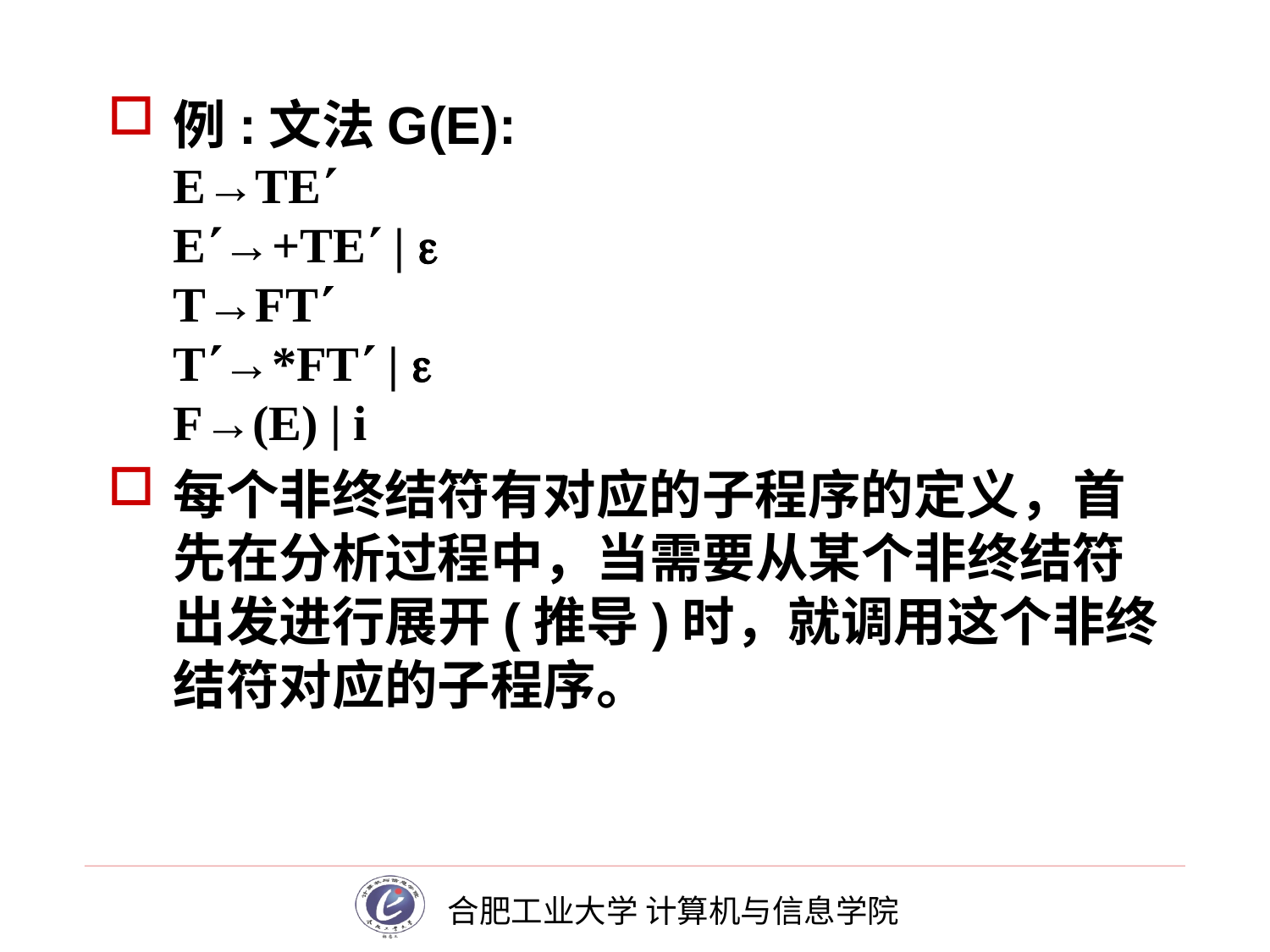

# 例:文法G(E):
E→TE′
E′→+TE′ | ε
T→FT′
T′→*FT′ | ε
F→(E) | i
每个非终结符有对应的子程序的定义，首先在分析过程中，当需要从某个非终结符出发进行展开(推导)时，就调用这个非终结符对应的子程序。